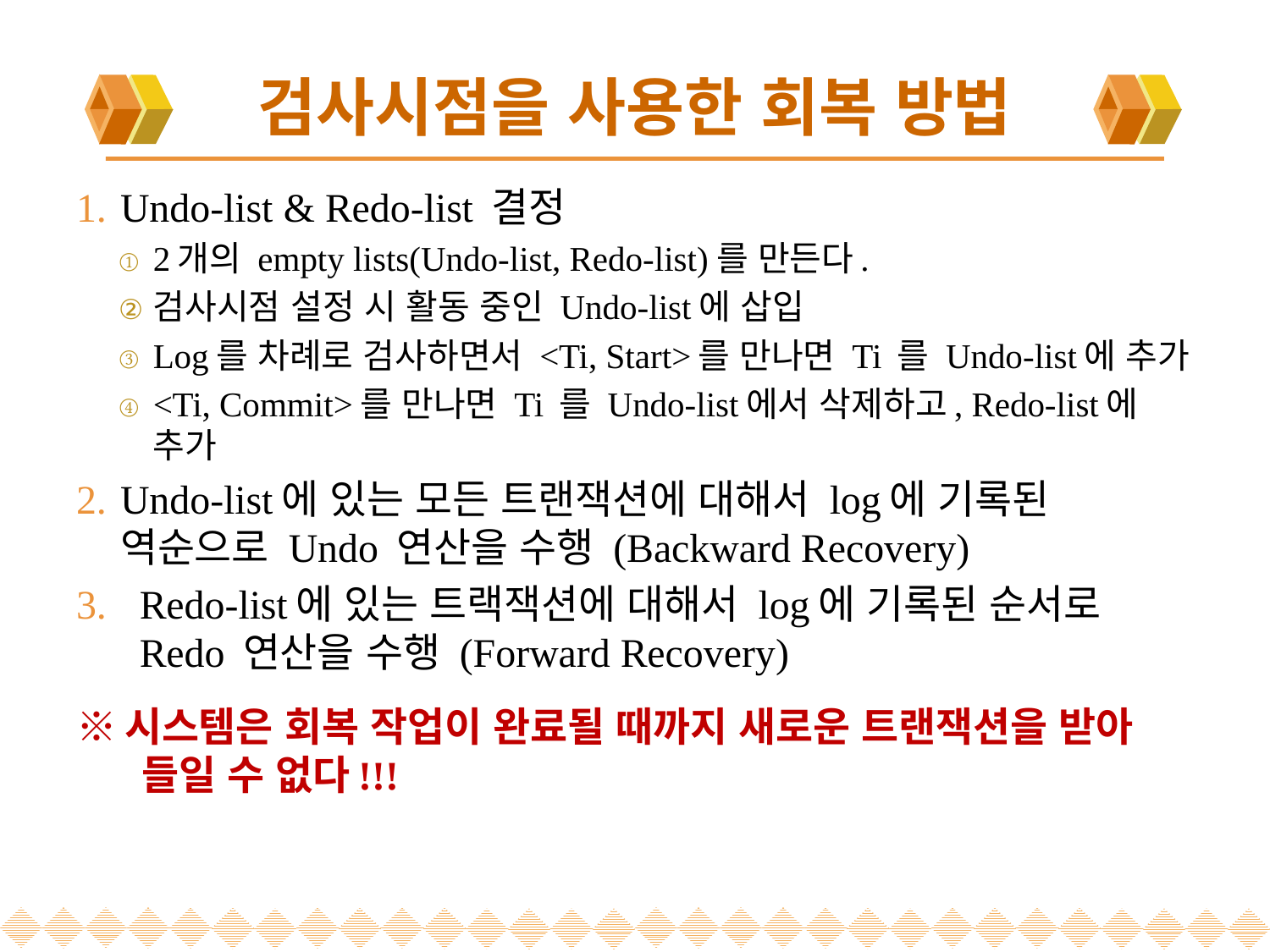

# 검사시점을 사용한 회복 방법
Undo-list & Redo-list 결정
2개의 empty lists(Undo-list, Redo-list)를 만든다.
검사시점 설정 시 활동 중인 Undo-list에 삽입
Log를 차례로 검사하면서 <Ti, Start>를 만나면 Ti 를 Undo-list에 추가
<Ti, Commit>를 만나면 Ti 를 Undo-list에서 삭제하고, Redo-list에 추가
Undo-list에 있는 모든 트랜잭션에 대해서 log에 기록된 역순으로 Undo 연산을 수행 (Backward Recovery)
Redo-list에 있는 트랙잭션에 대해서 log에 기록된 순서로 Redo 연산을 수행 (Forward Recovery)

※시스템은 회복 작업이 완료될 때까지 새로운 트랜잭션을 받아 들일 수 없다!!!